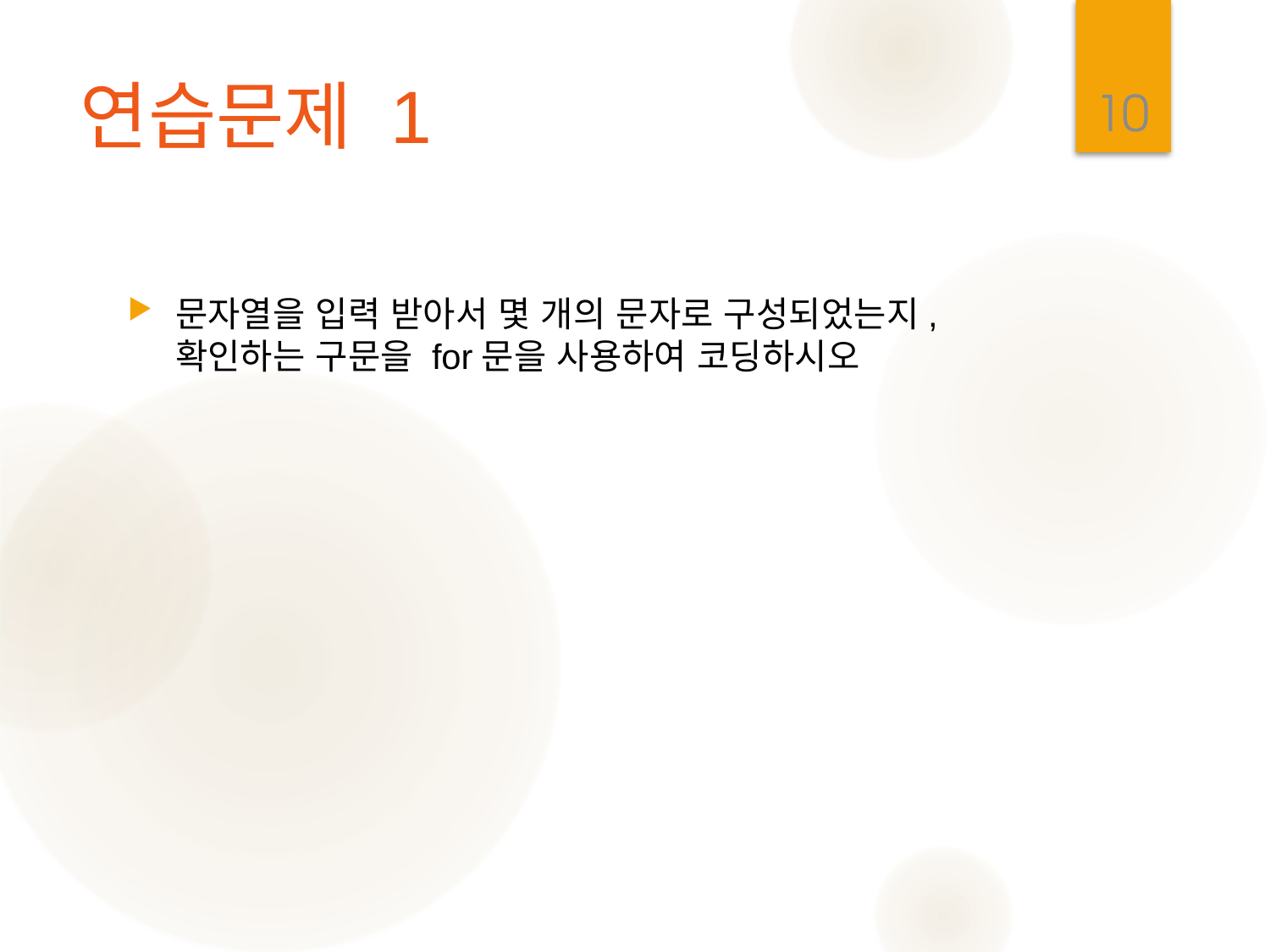

10
# 연습문제 1
문자열을 입력 받아서 몇 개의 문자로 구성되었는지, 확인하는 구문을 for문을 사용하여 코딩하시오